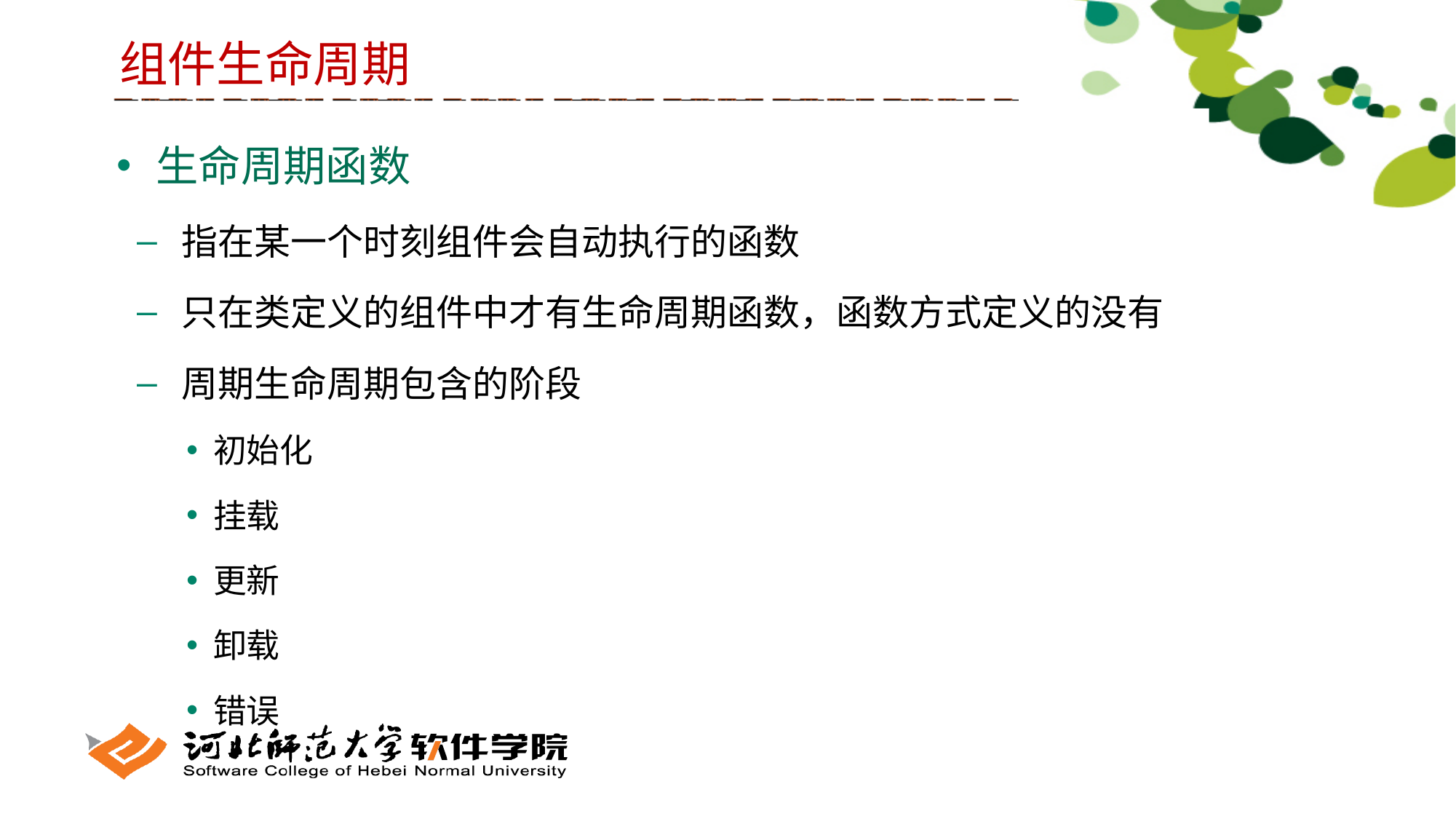

组件生命周期
 生命周期函数
 指在某一个时刻组件会自动执行的函数
 只在类定义的组件中才有生命周期函数，函数方式定义的没有
 周期生命周期包含的阶段
 初始化
 挂载
 更新
 卸载
 错误